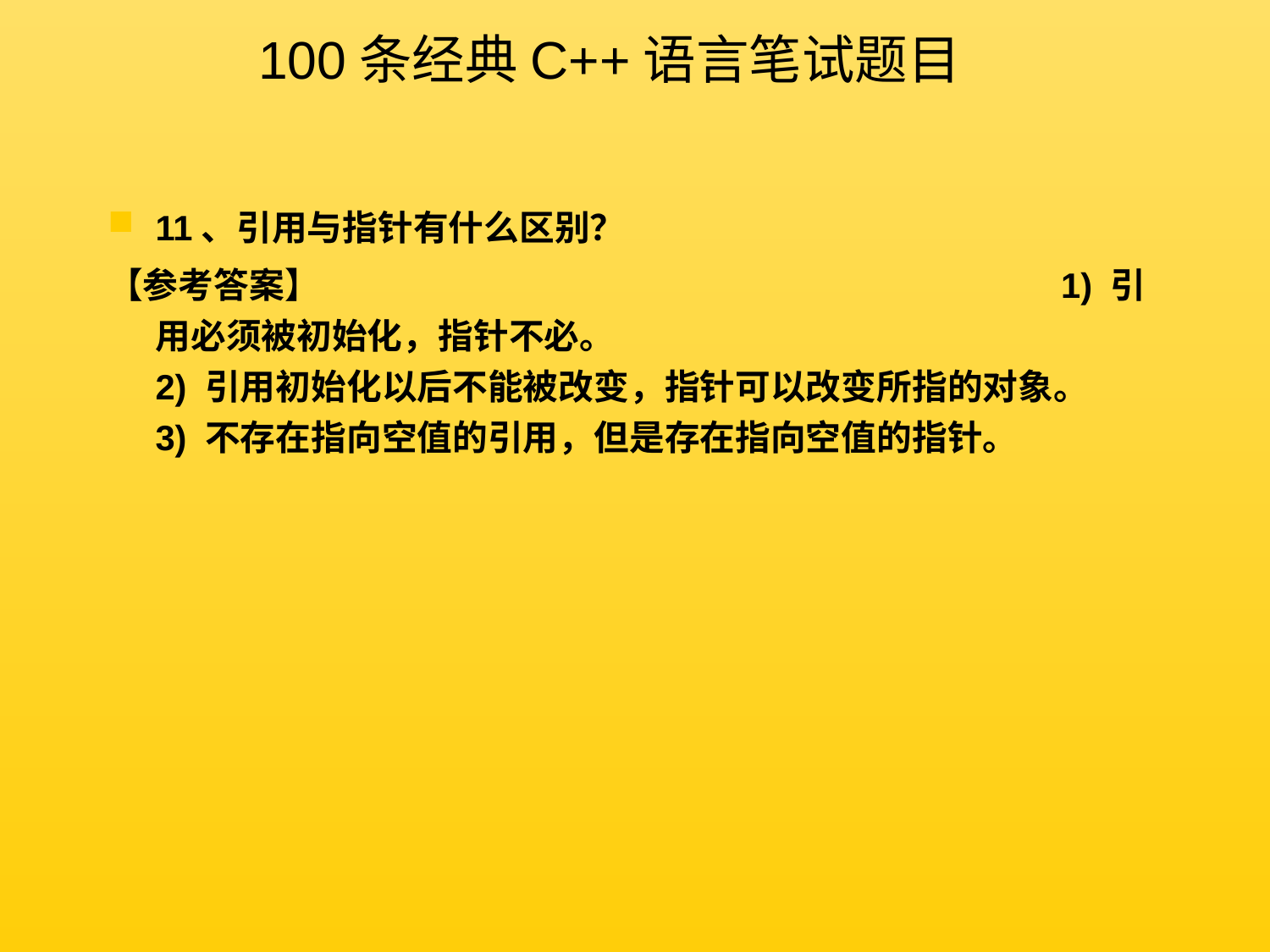

100条经典C++语言笔试题目
11、引用与指针有什么区别？
【参考答案】						 1) 引用必须被初始化，指针不必。
2) 引用初始化以后不能被改变，指针可以改变所指的对象。
3) 不存在指向空值的引用，但是存在指向空值的指针。